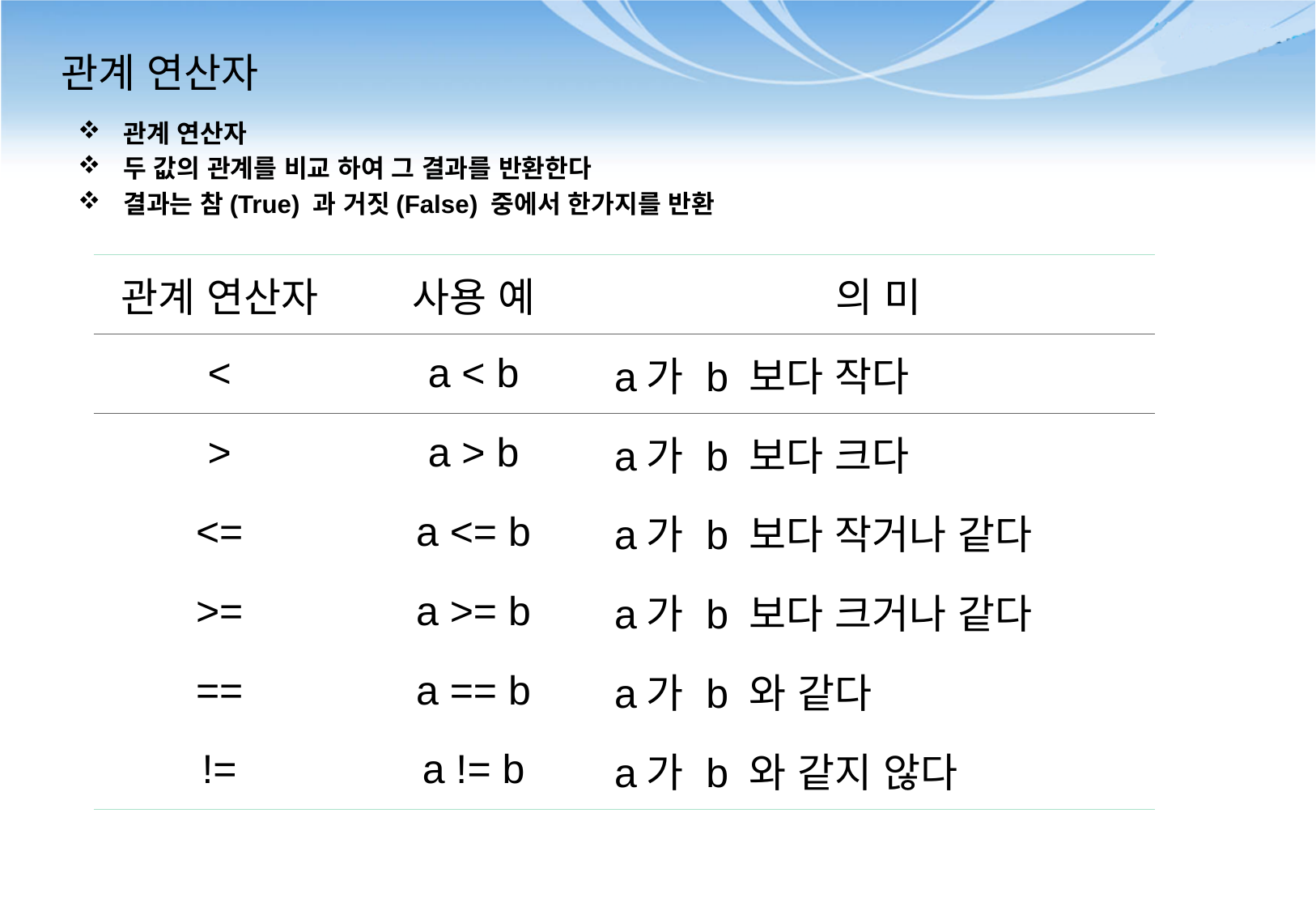

# 관계 연산자
관계 연산자
두 값의 관계를 비교 하여 그 결과를 반환한다
결과는 참(True) 과 거짓(False) 중에서 한가지를 반환

| 관계 연산자 | 사용 예 | 의 미 |
| --- | --- | --- |
| < | a < b | a가 b 보다 작다 |
| > | a > b | a가 b 보다 크다 |
| <= | a <= b | a가 b 보다 작거나 같다 |
| >= | a >= b | a가 b 보다 크거나 같다 |
| == | a == b | a가 b 와 같다 |
| != | a != b | a가 b 와 같지 않다 |